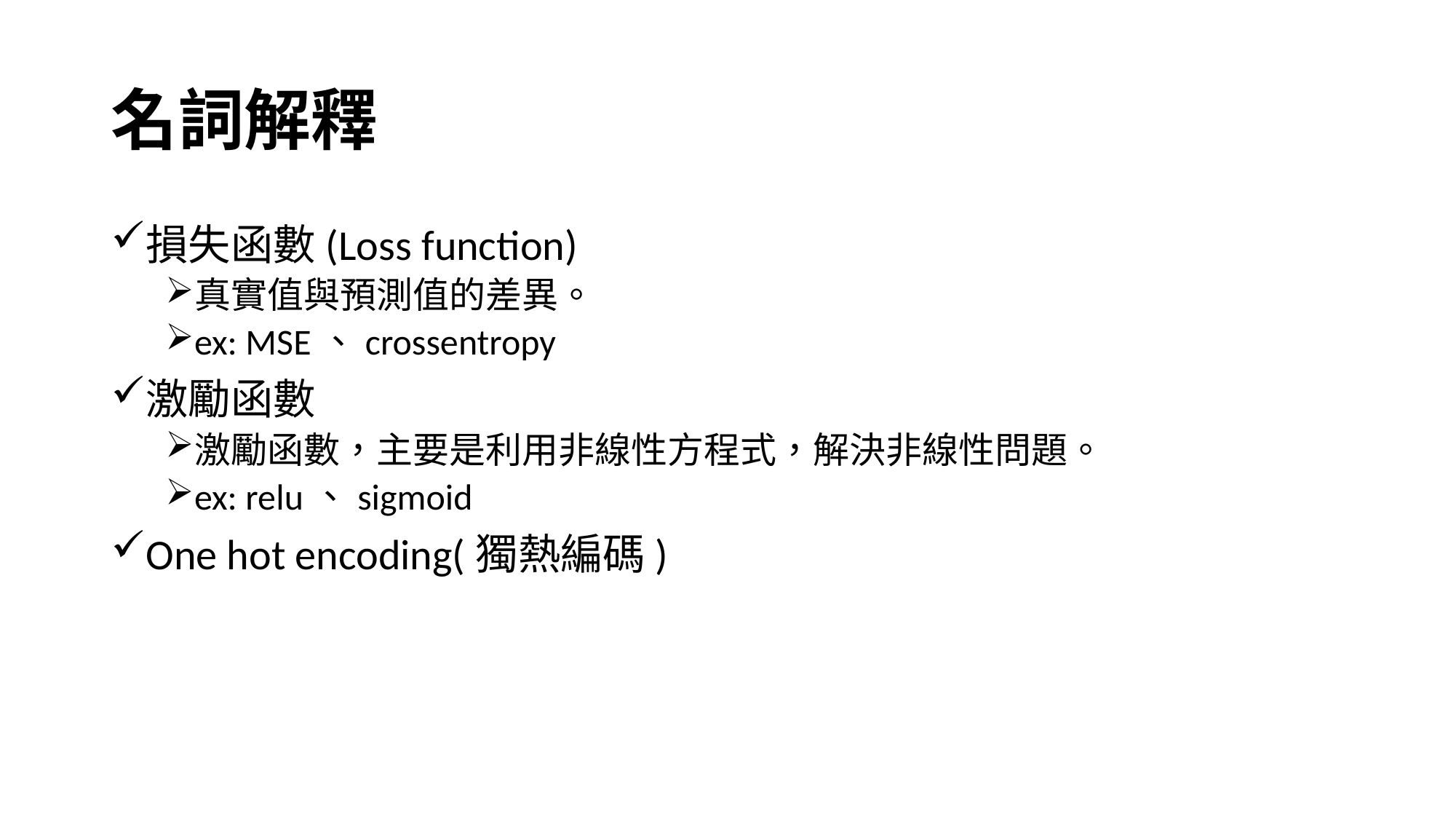

# 名詞解釋
損失函數(Loss function)
真實值與預測值的差異。
ex: MSE、crossentropy
激勵函數
激勵函數，主要是利用非線性方程式，解決非線性問題。
ex: relu、sigmoid
One hot encoding(獨熱編碼)